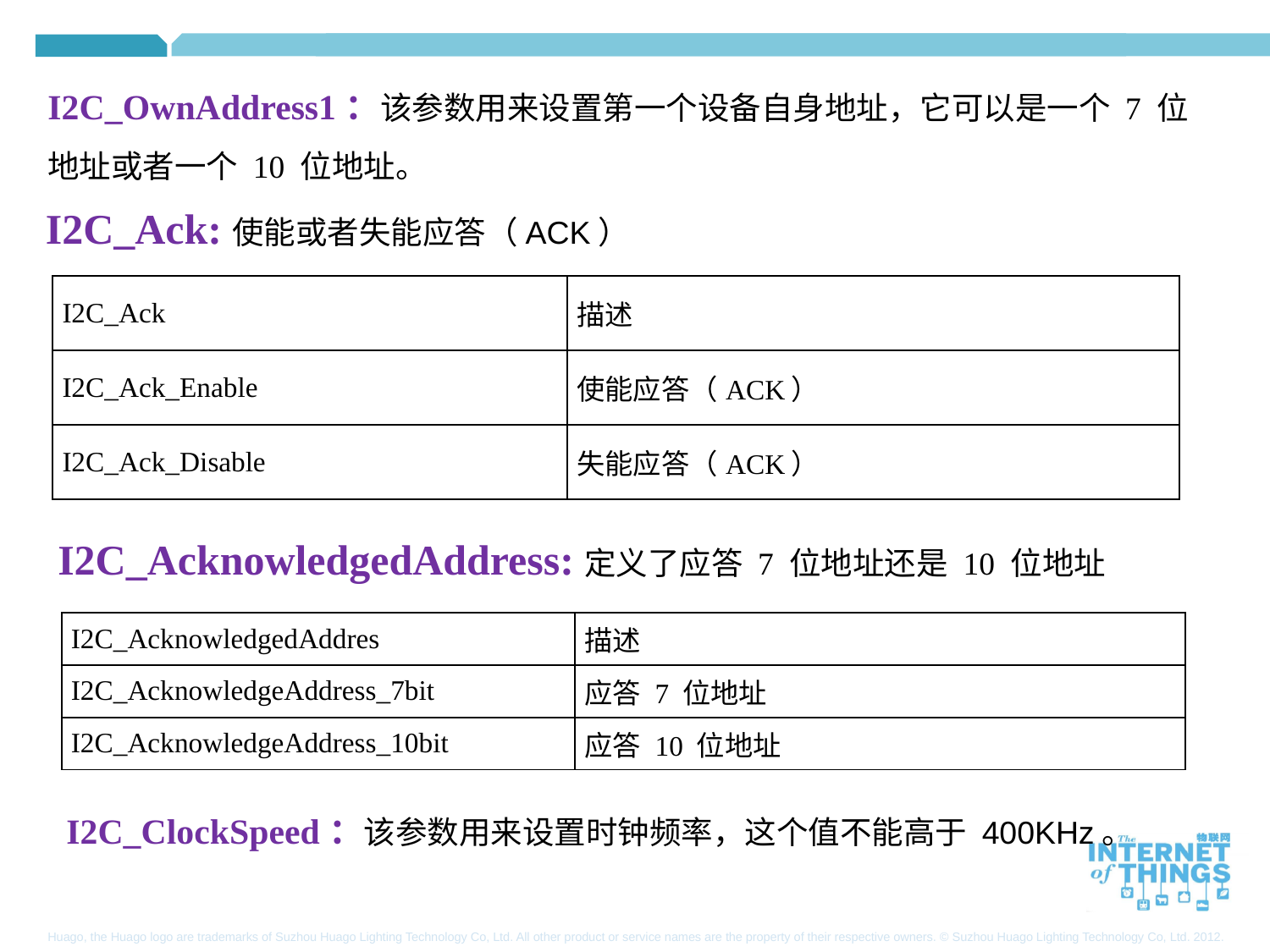

I2C_OwnAddress1：该参数用来设置第一个设备自身地址，它可以是一个 7 位地址或者一个 10 位地址。
I2C_Ack:使能或者失能应答（ACK）
| I2C\_Ack | 描述 |
| --- | --- |
| I2C\_Ack\_Enable | 使能应答（ACK） |
| I2C\_Ack\_Disable | 失能应答（ACK） |
I2C_AcknowledgedAddress:定义了应答 7 位地址还是 10 位地址
| I2C\_AcknowledgedAddres | 描述 |
| --- | --- |
| I2C\_AcknowledgeAddress\_7bit | 应答 7 位地址 |
| I2C\_AcknowledgeAddress\_10bit | 应答 10 位地址 |
I2C_ClockSpeed：该参数用来设置时钟频率，这个值不能高于 400KHz。